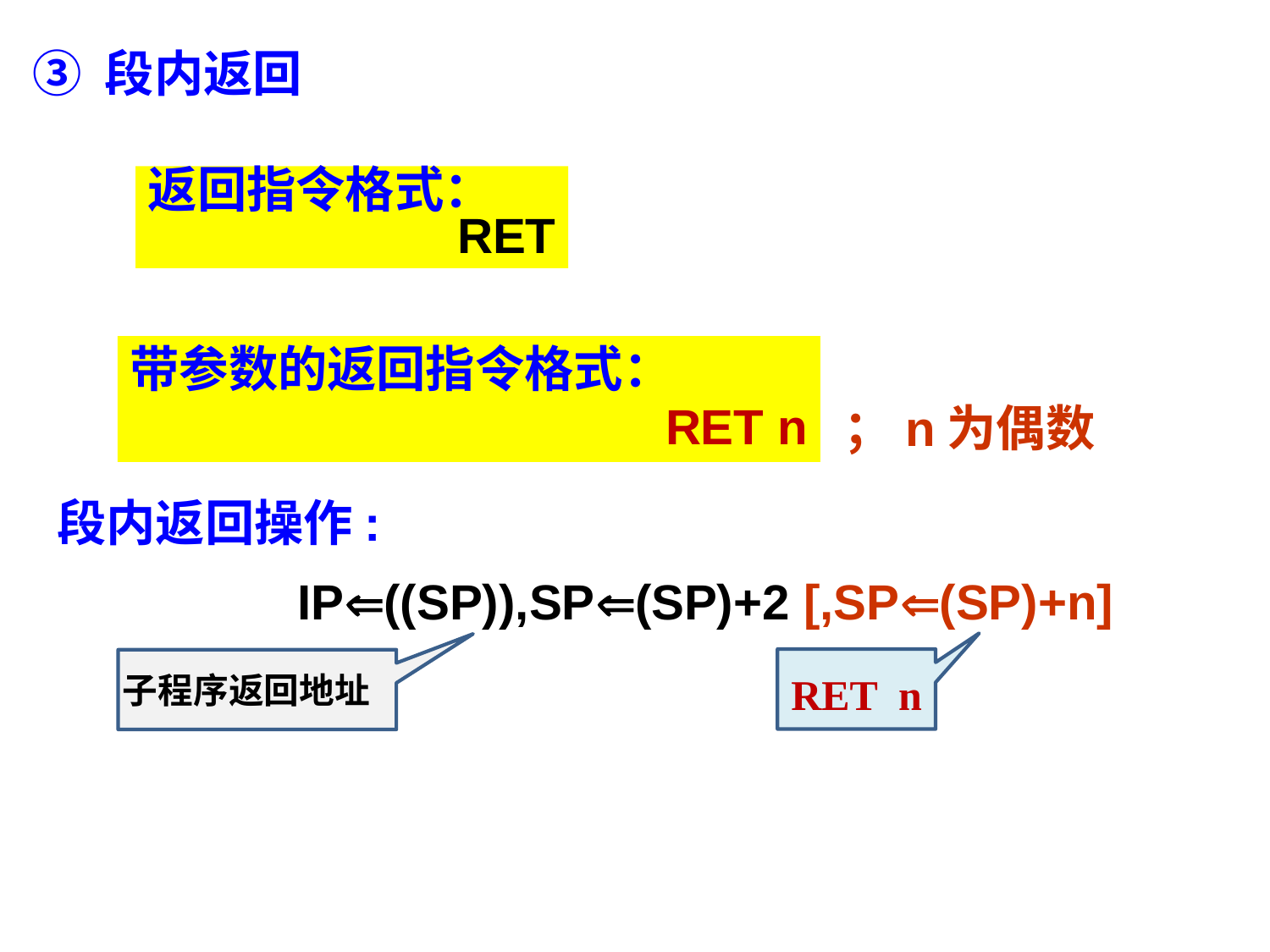

③ 段内返回
返回指令格式：
		    RET
带参数的返回指令格式：
				  RET n
；n为偶数
段内返回操作:
IP⇐((SP)),SP⇐(SP)+2 [,SP⇐(SP)+n]

 RET  n
子程序返回地址
106